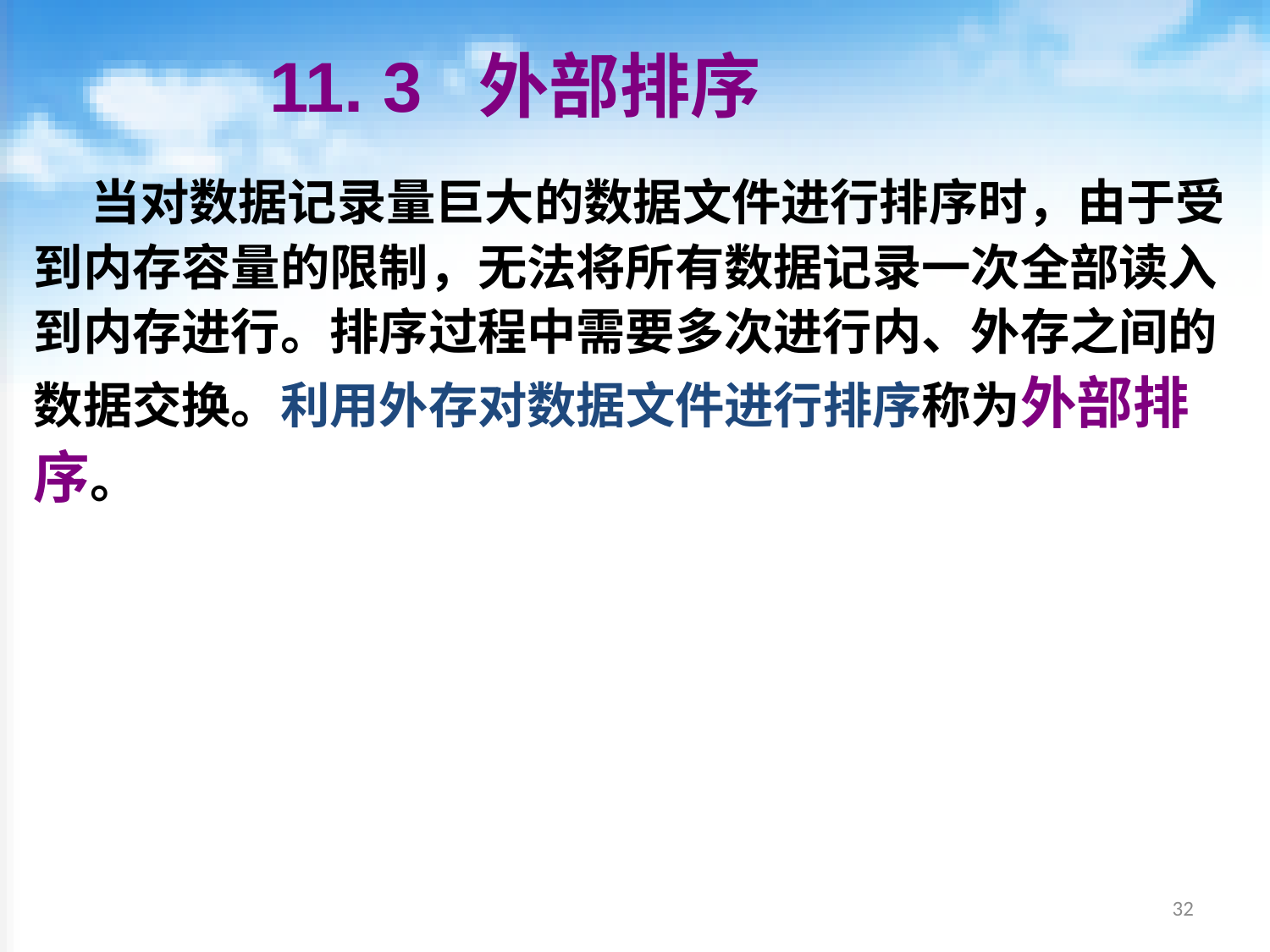

# 11. 3  外部排序
    当对数据记录量巨大的数据文件进行排序时，由于受到内存容量的限制，无法将所有数据记录一次全部读入到内存进行。排序过程中需要多次进行内、外存之间的数据交换。利用外存对数据文件进行排序称为外部排序。
32